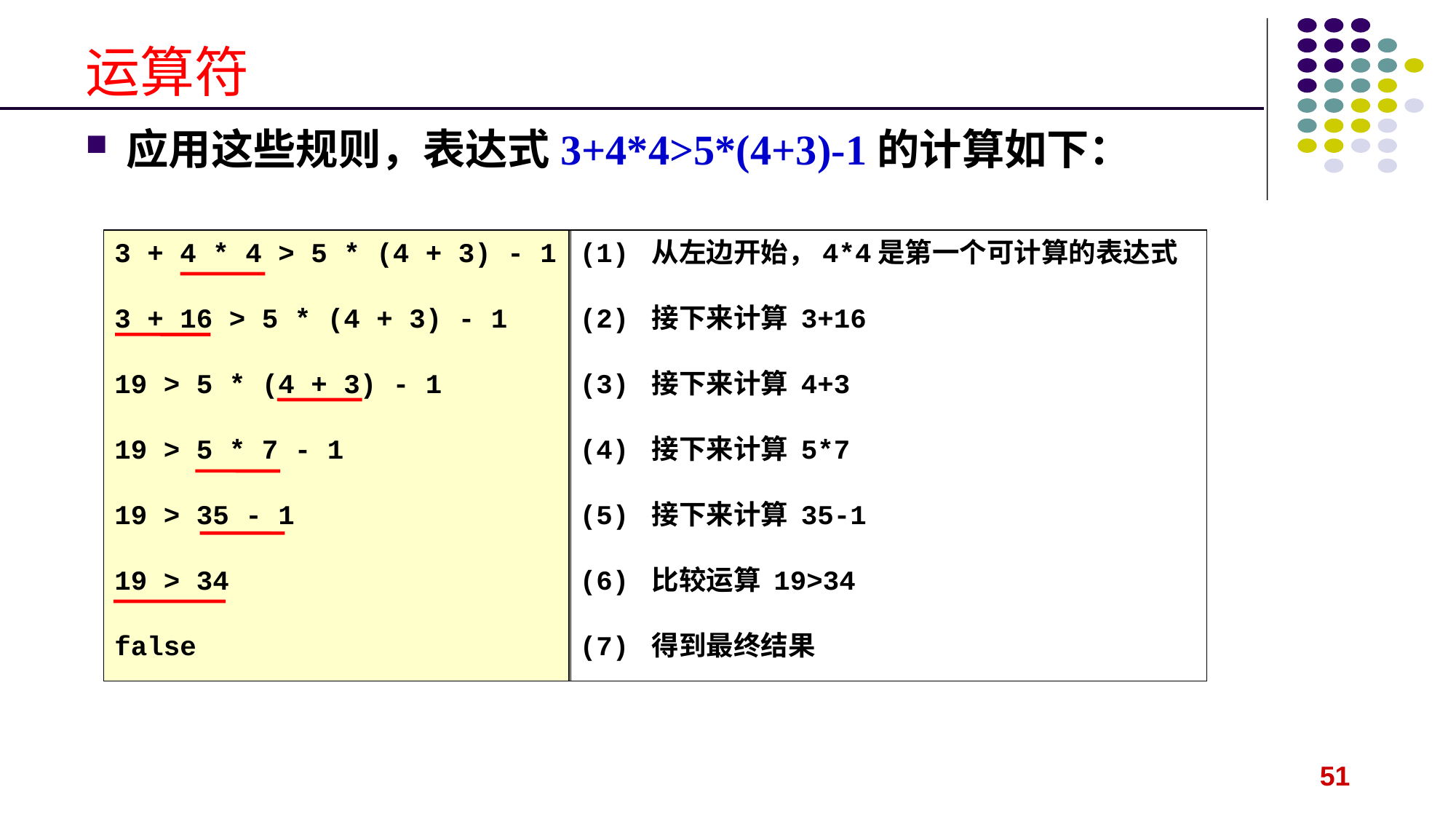

# 运算符
应用这些规则，表达式3+4*4>5*(4+3)-1的计算如下：
3 + 4 * 4 > 5 * (4 + 3) - 1

3 + 16 > 5 * (4 + 3) - 1

19 > 5 * (4 + 3) - 1

19 > 5 * 7 - 1

19 > 35 - 1

19 > 34

false
(1) 从左边开始，4*4是第一个可计算的表达式

(2) 接下来计算 3+16

(3) 接下来计算 4+3

(4) 接下来计算 5*7

(5) 接下来计算 35-1

(6) 比较运算 19>34

(7) 得到最终结果